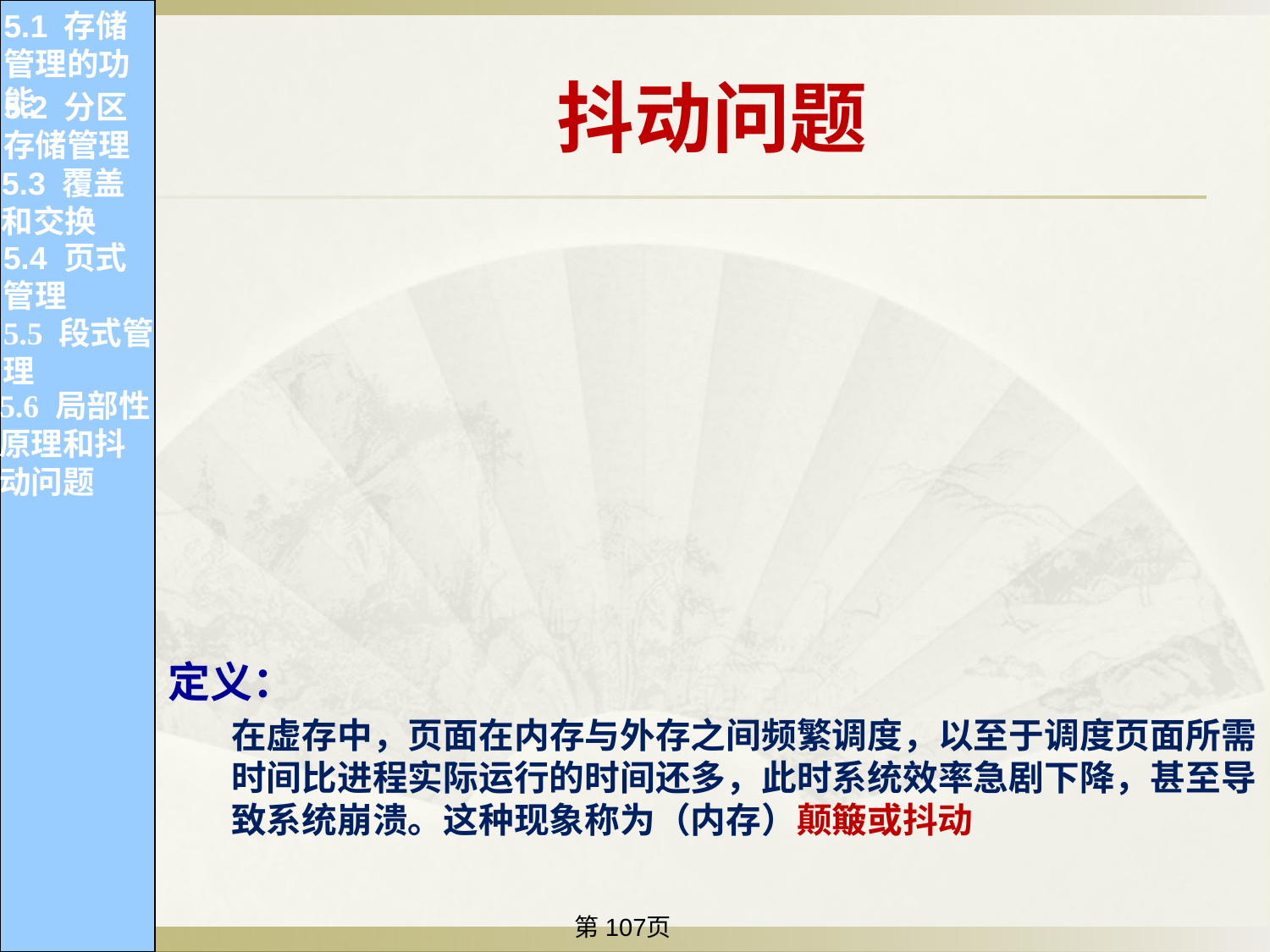

5.1 存储管理的功能
抖动问题
5.2 分区存储管理
5.3 覆盖和交换
定义：
在虚存中，页面在内存与外存之间频繁调度，以至于调度页面所需时间比进程实际运行的时间还多，此时系统效率急剧下降，甚至导致系统崩溃。这种现象称为（内存）颠簸或抖动
5.4 页式管理
5.5 段式管理
5.6 局部性原理和抖动问题